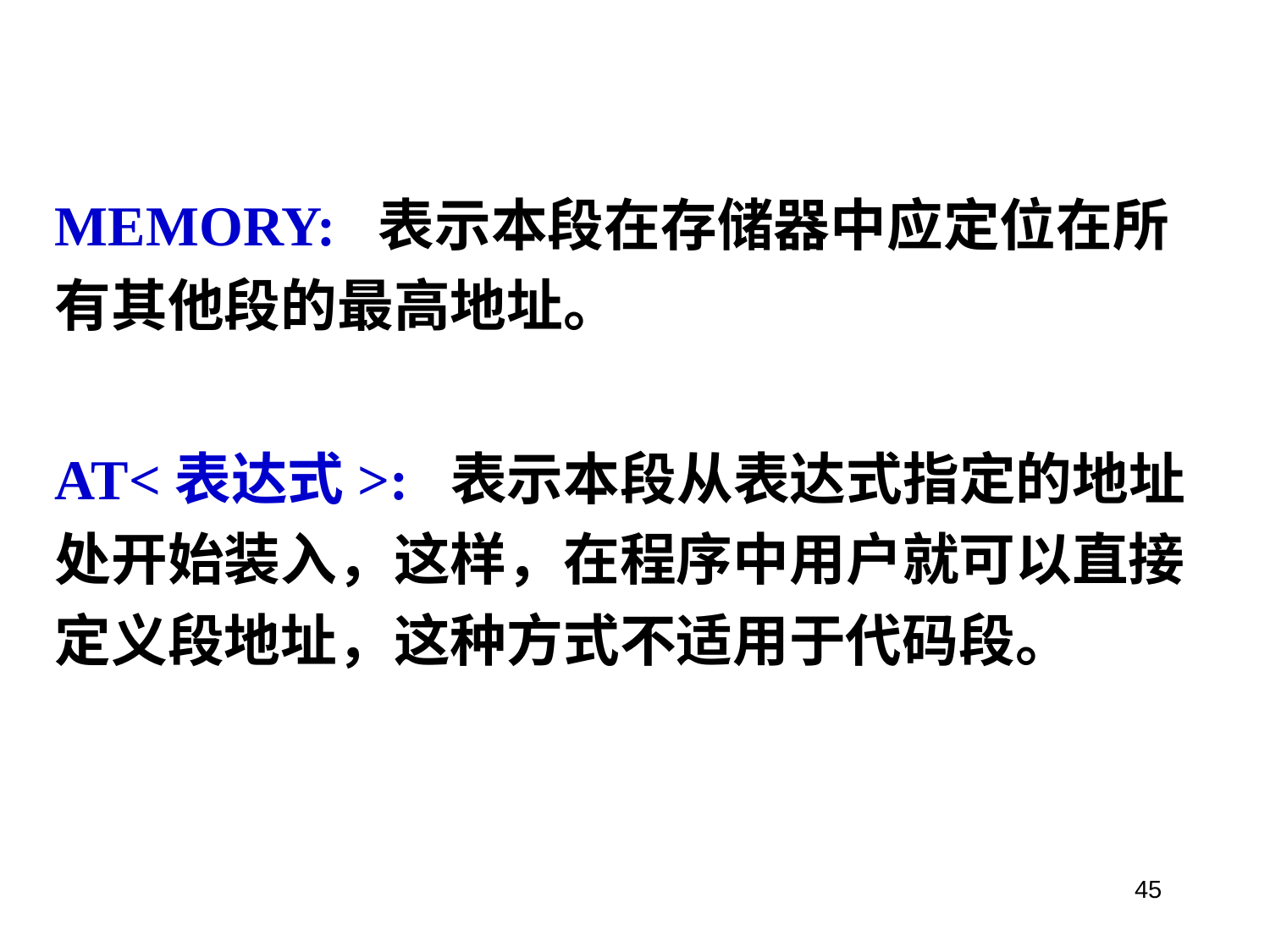

MEMORY:  表示本段在存储器中应定位在所有其他段的最高地址。
AT<表达式>:  表示本段从表达式指定的地址处开始装入，这样，在程序中用户就可以直接定义段地址，这种方式不适用于代码段。
45